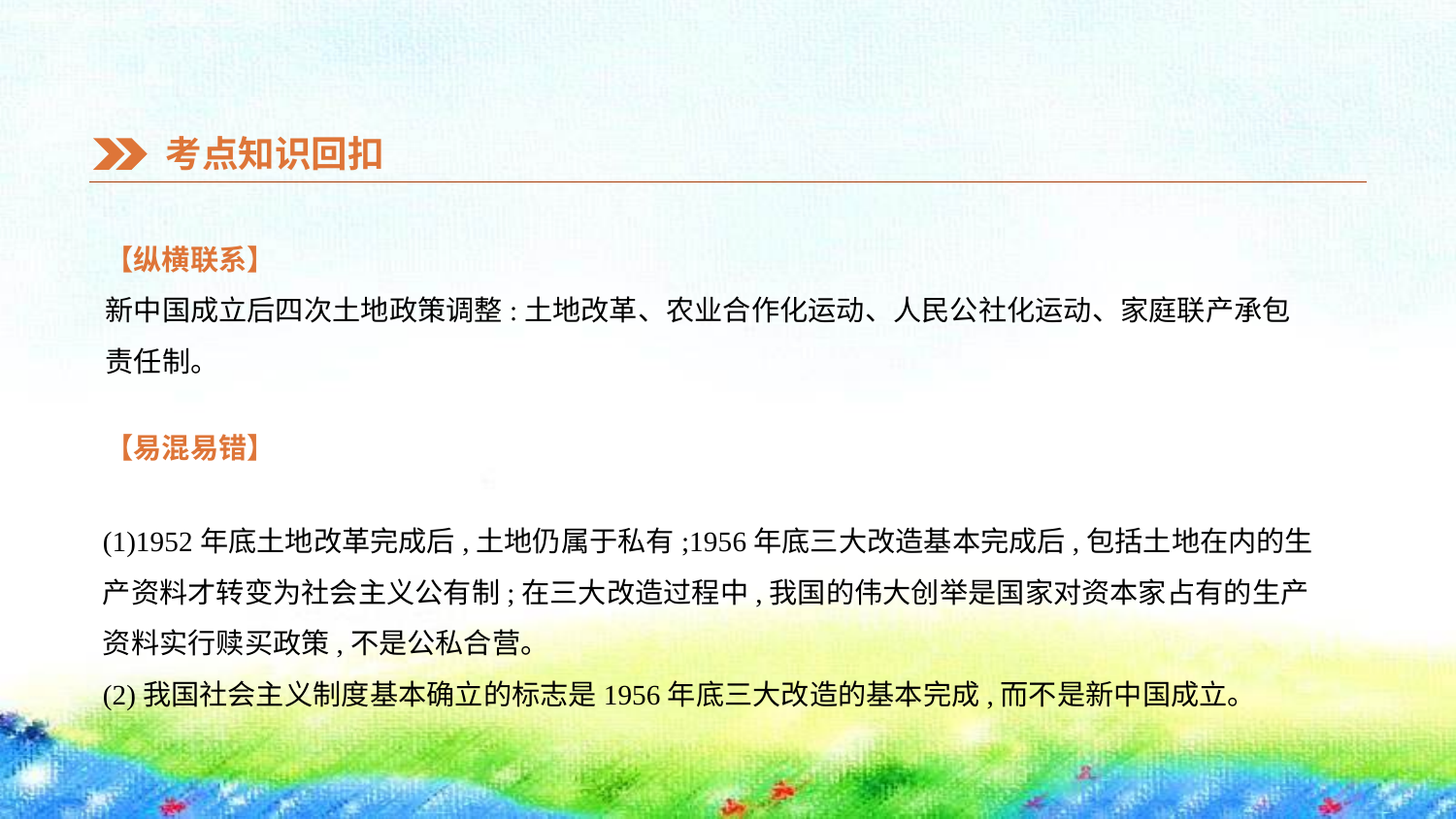

考点知识回扣

【纵横联系】
新中国成立后四次土地政策调整:土地改革、农业合作化运动、人民公社化运动、家庭联产承包责任制。
【易混易错】
(1)1952年底土地改革完成后,土地仍属于私有;1956年底三大改造基本完成后,包括土地在内的生产资料才转变为社会主义公有制;在三大改造过程中,我国的伟大创举是国家对资本家占有的生产资料实行赎买政策,不是公私合营。
(2)我国社会主义制度基本确立的标志是1956年底三大改造的基本完成,而不是新中国成立。